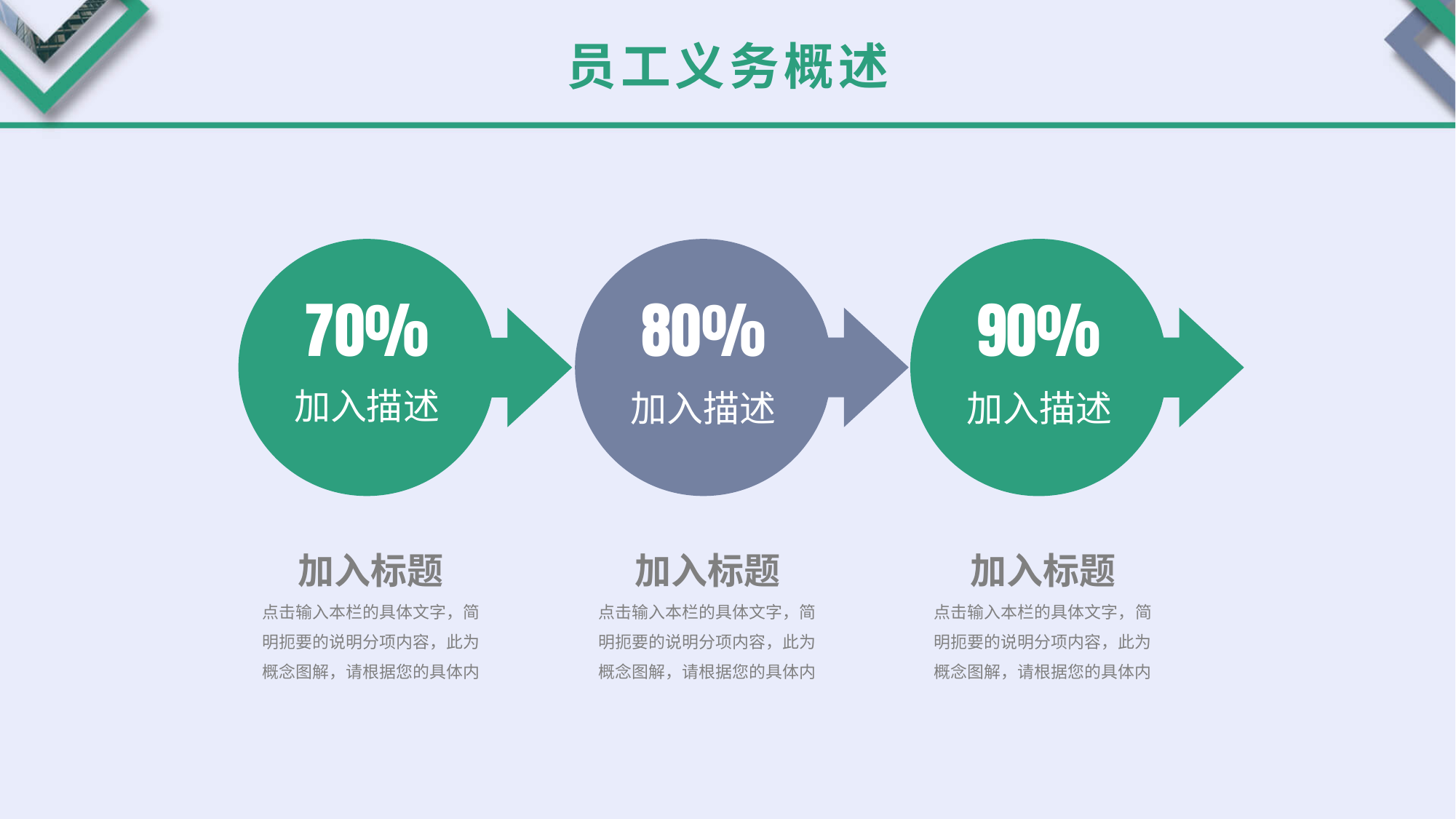

员工义务概述

70%
80%
90%
加入描述
加入描述
加入描述
加入标题
点击输入本栏的具体文字，简明扼要的说明分项内容，此为概念图解，请根据您的具体内
加入标题
点击输入本栏的具体文字，简明扼要的说明分项内容，此为概念图解，请根据您的具体内
加入标题
点击输入本栏的具体文字，简明扼要的说明分项内容，此为概念图解，请根据您的具体内